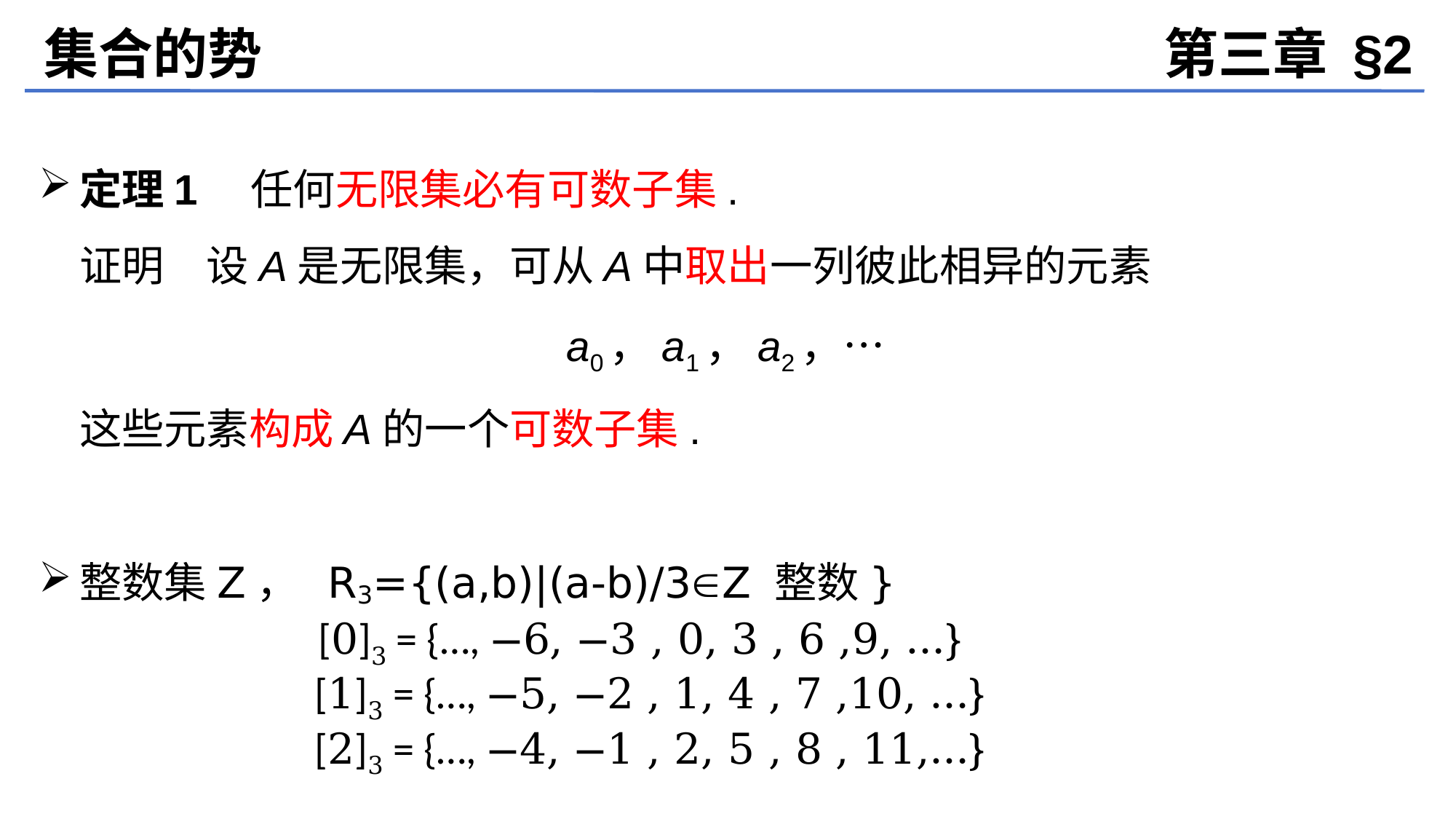

集合的势
第三章 §2
定理1　任何无限集必有可数子集.
	证明　设A是无限集，可从A中取出一列彼此相异的元素
a0，a1，a2，…
	这些元素构成A的一个可数子集.

整数集Z，  R3={(a,b)|(a-b)/3∈Z 整数}
                             [0]3 = {…, −6, −3 , 0, 3 , 6 ,9, …}
                       [1]3 = {…, −5, −2 , 1, 4 , 7 ,10, …}
                       [2]3 = {…, −4, −1 , 2, 5 , 8 , 11,…}